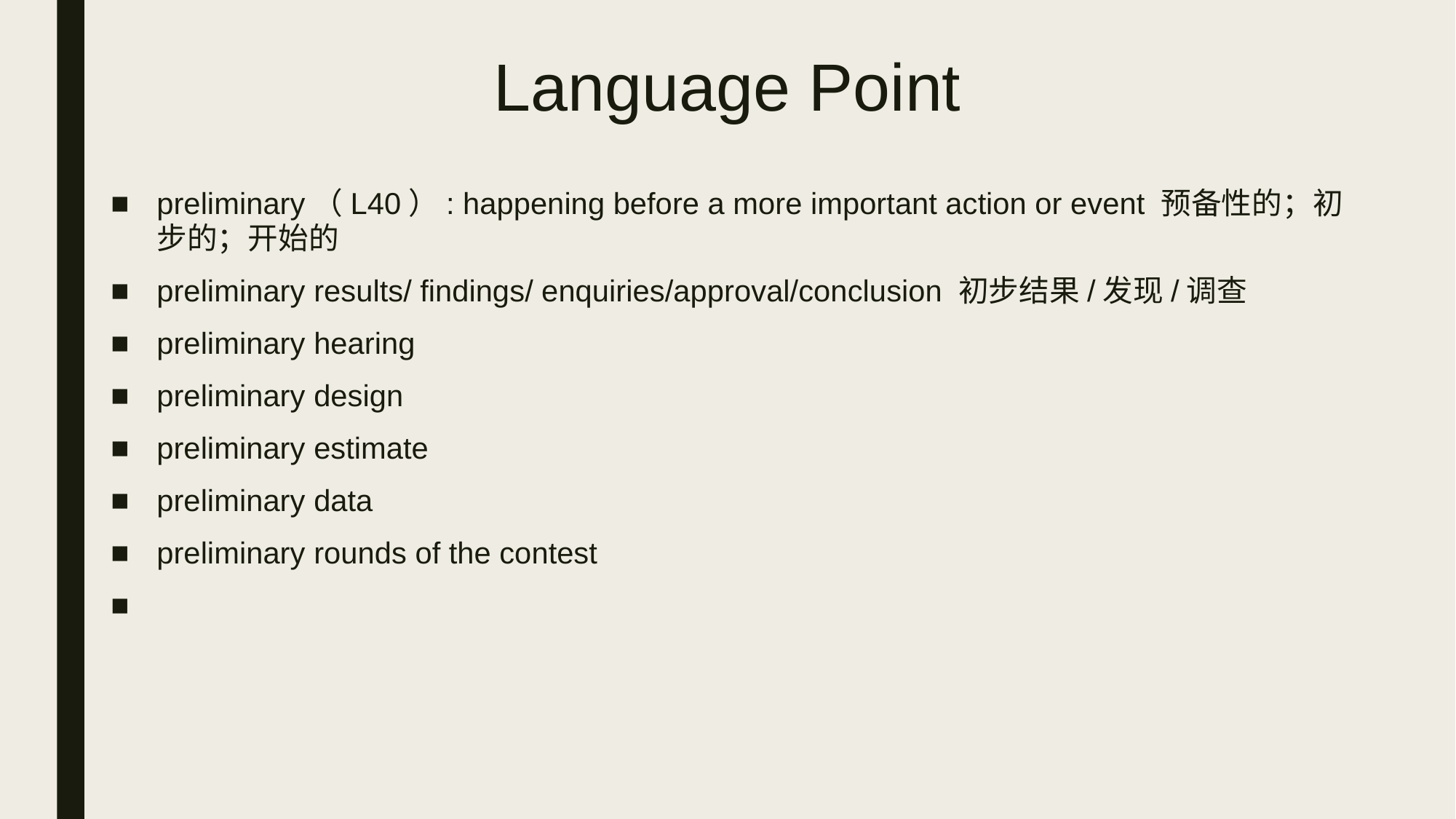

# Language Point
preliminary（L40）: happening before a more important action or event 预备性的；初步的；开始的
preliminary results/ findings/ enquiries/approval/conclusion 初步结果/发现/调查
preliminary hearing
preliminary design
preliminary estimate
preliminary data
preliminary rounds of the contest